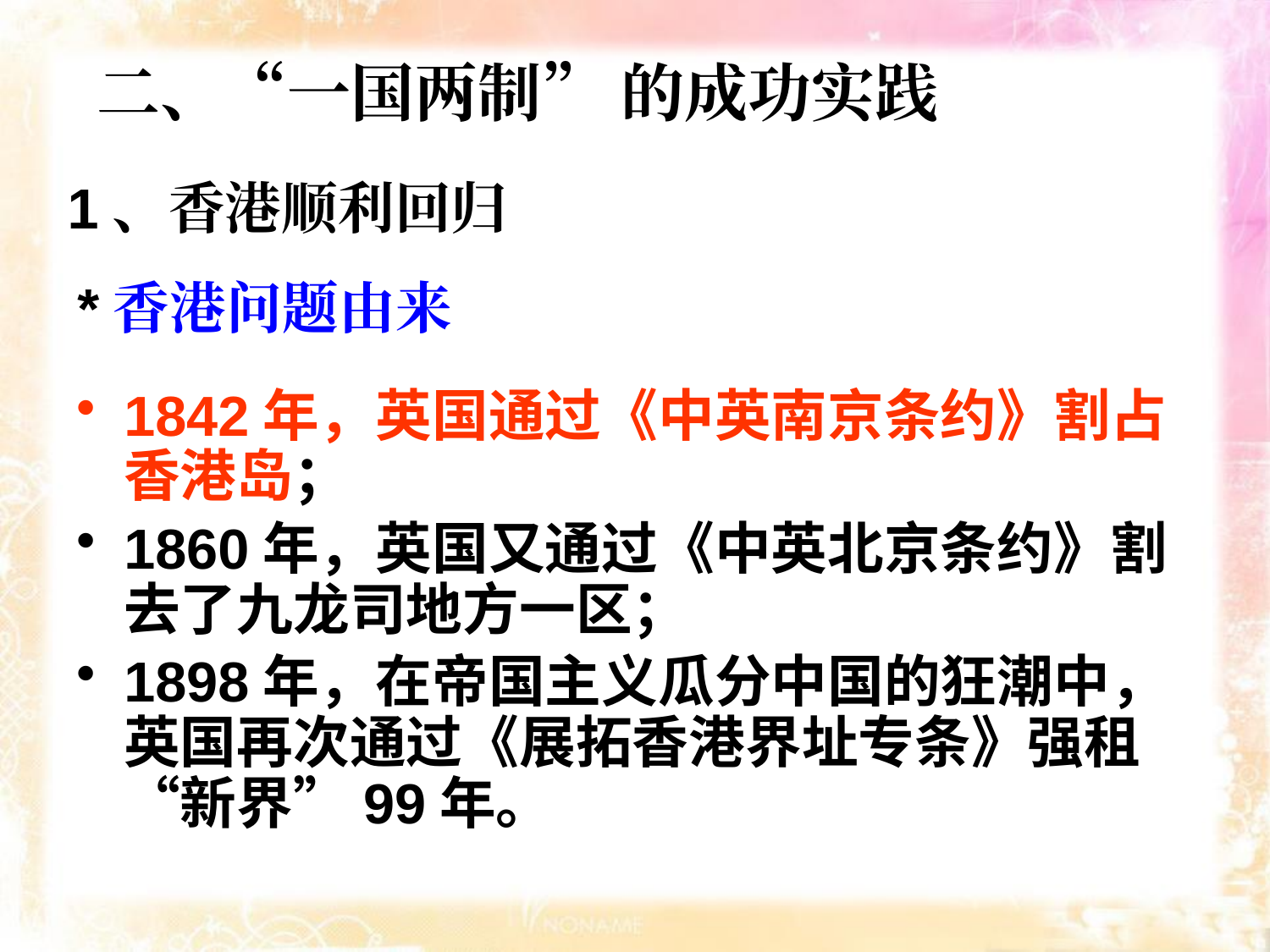

二、“一国两制” 的成功实践
1、香港顺利回归
*香港问题由来
1842年，英国通过《中英南京条约》割占香港岛；
1860年，英国又通过《中英北京条约》割去了九龙司地方一区；
1898年，在帝国主义瓜分中国的狂潮中，英国再次通过《展拓香港界址专条》强租“新界”99年。